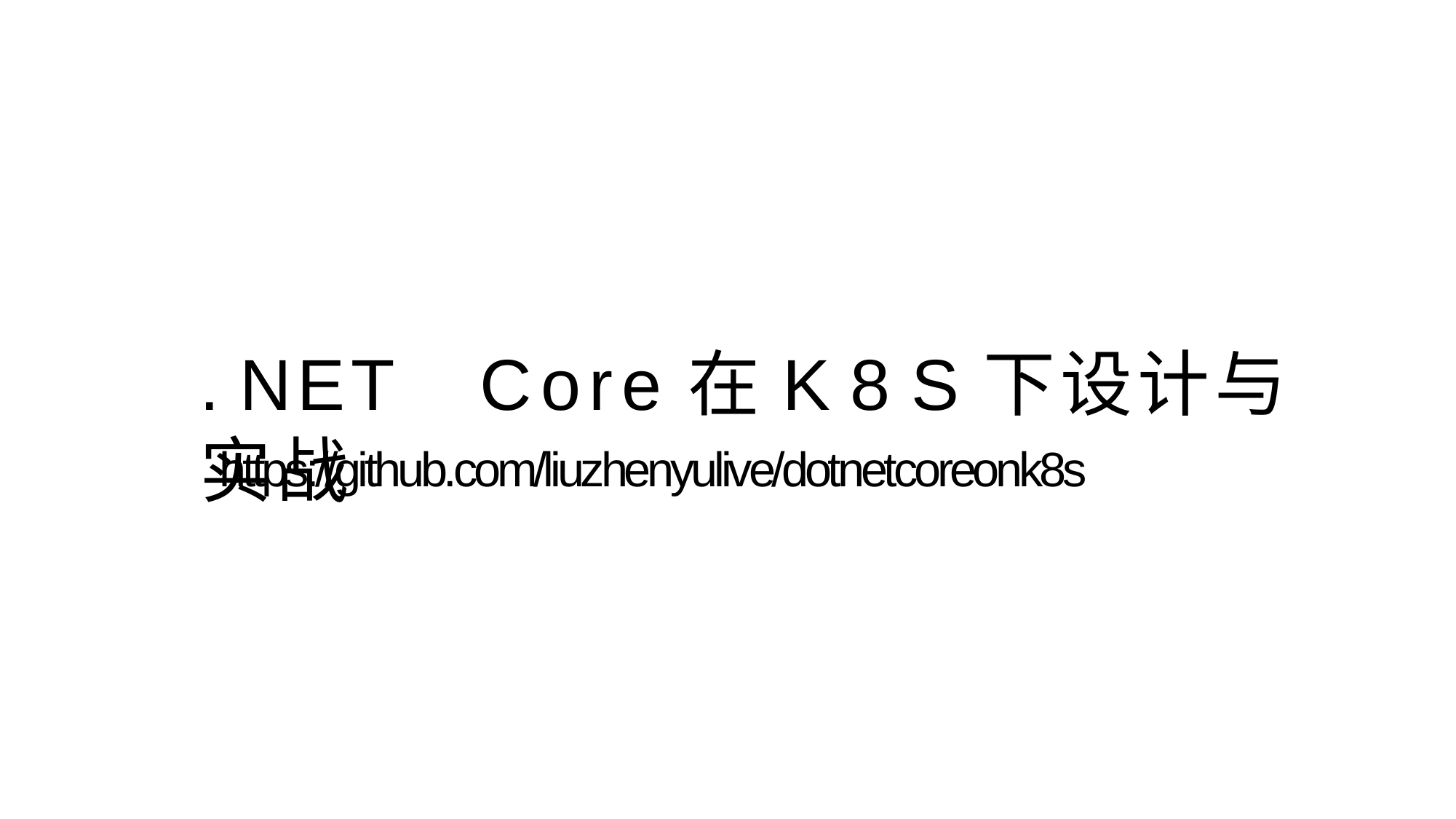

# . NET	Core在K 8 S下设计与实战
https://github.com/liuzhenyulive/dotnetcoreonk8s